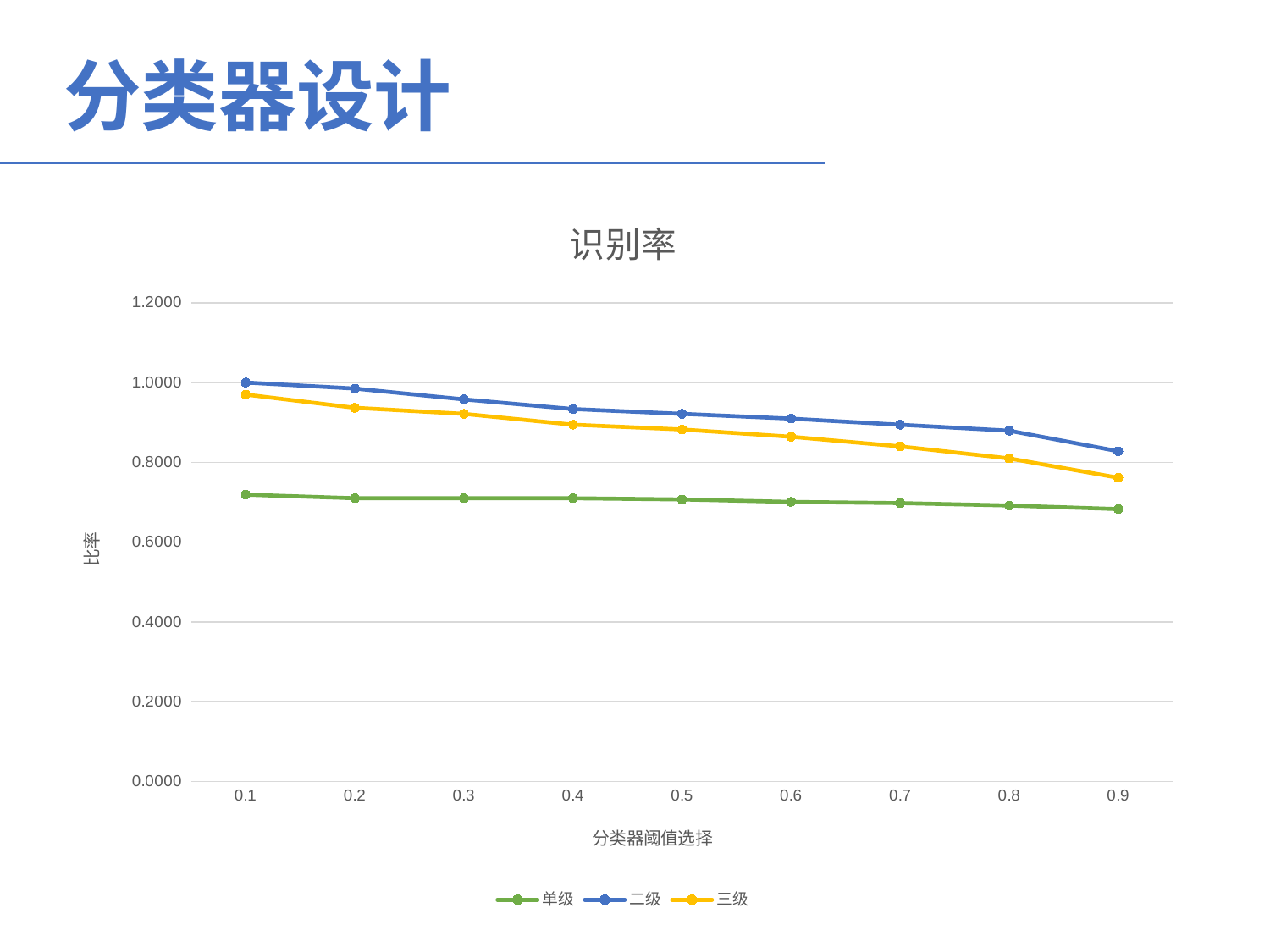

分类器设计

### Chart: 识别率

| Category | 单级 | 二级 | 三级 |
|---|---|---|---|
| 0.1 | 0.7190332326283988 | 1.0 | 0.9698 |
| 0.2 | 0.7099697885196374 | 0.9849 | 0.9366 |
| 0.3 | 0.7099697885196374 | 0.9577 | 0.9215 |
| 0.4 | 0.7099697885196374 | 0.9335 | 0.8943 |
| 0.5 | 0.7069486404833837 | 0.9215 | 0.8822 |
| 0.6 | 0.7009063444108762 | 0.9094 | 0.8641 |
| 0.7 | 0.6978851963746223 | 0.8942 | 0.8399 |
| 0.8 | 0.6918429003021148 | 0.8792 | 0.8097 |
| 0.9 | 0.6827794561933535 | 0.8278 | 0.7613 |